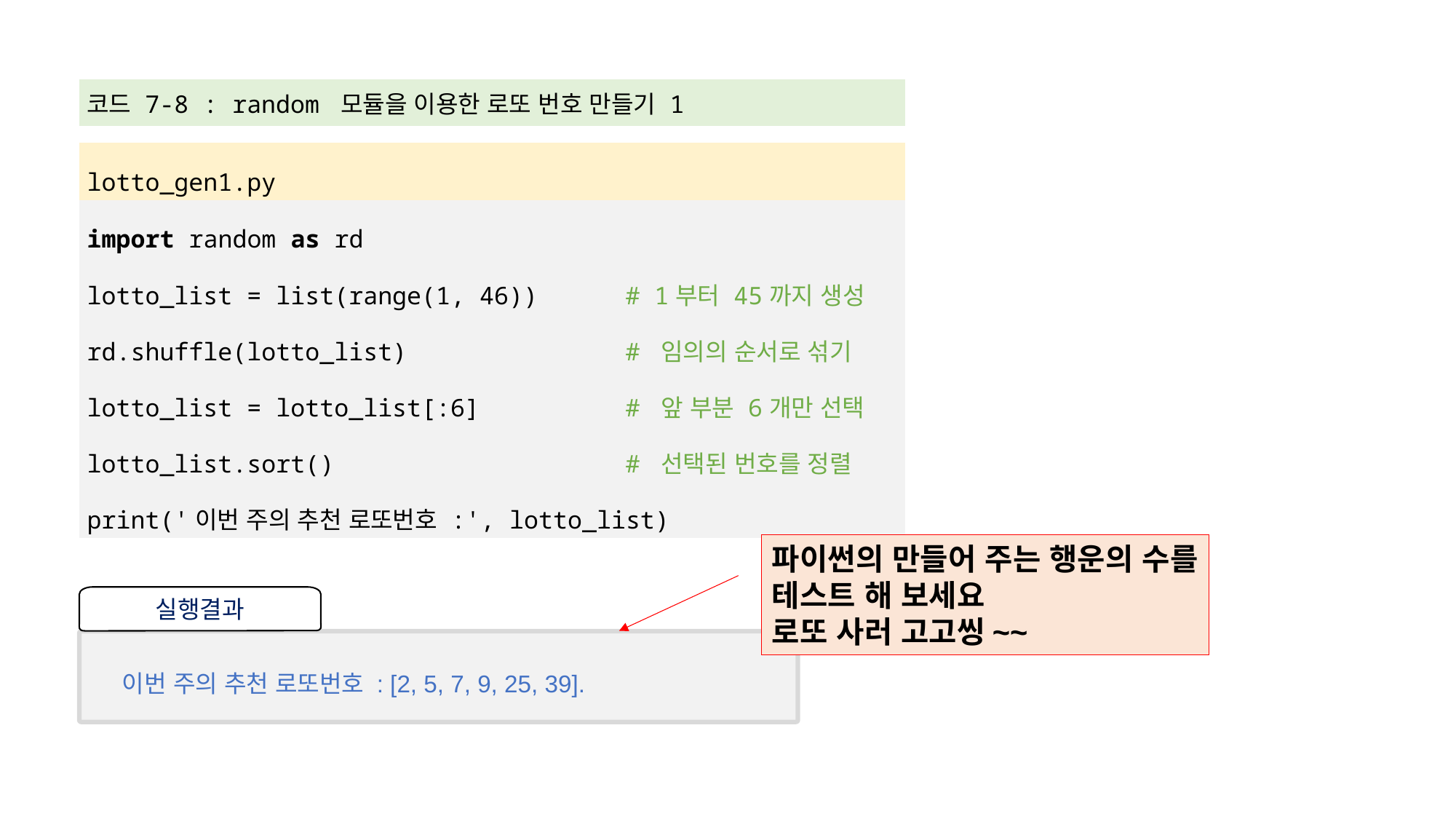

| 코드 7-8 : random 모듈을 이용한 로또 번호 만들기 1 |
| --- |
|  |
| lotto\_gen1.py |
| import random as rd lotto\_list = list(range(1, 46)) # 1부터 45까지 생성 rd.shuffle(lotto\_list) # 임의의 순서로 섞기 lotto\_list = lotto\_list[:6] # 앞 부분 6개만 선택 lotto\_list.sort() # 선택된 번호를 정렬 print('이번 주의 추천 로또번호 :', lotto\_list) |
파이썬의 만들어 주는 행운의 수를
테스트 해 보세요
로또 사러 고고씽~~
실행결과

이번 주의 추천 로또번호 : [2, 5, 7, 9, 25, 39].